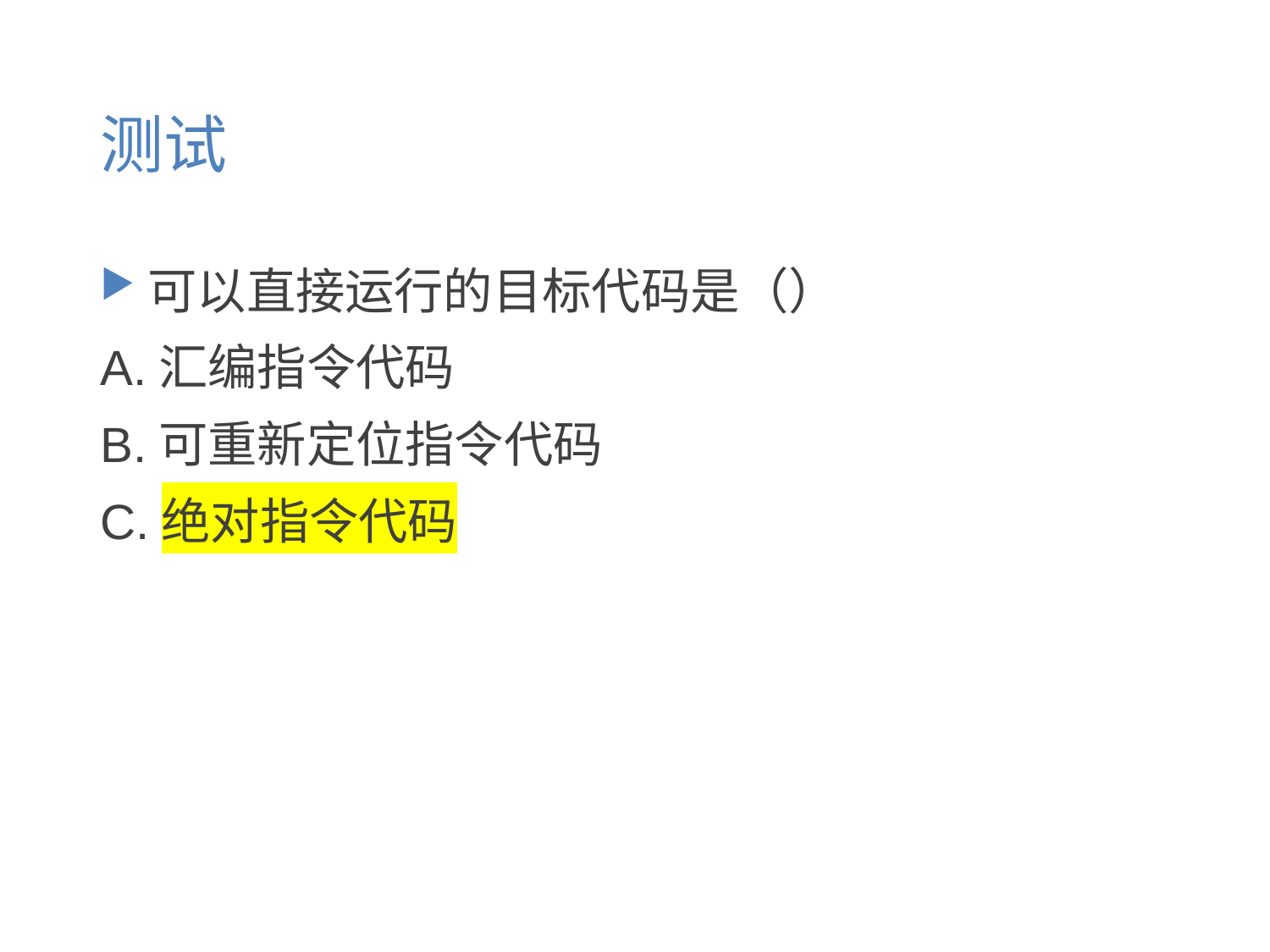

# 测试
可以直接运行的目标代码是（）
A.汇编指令代码
B.可重新定位指令代码
C.绝对指令代码